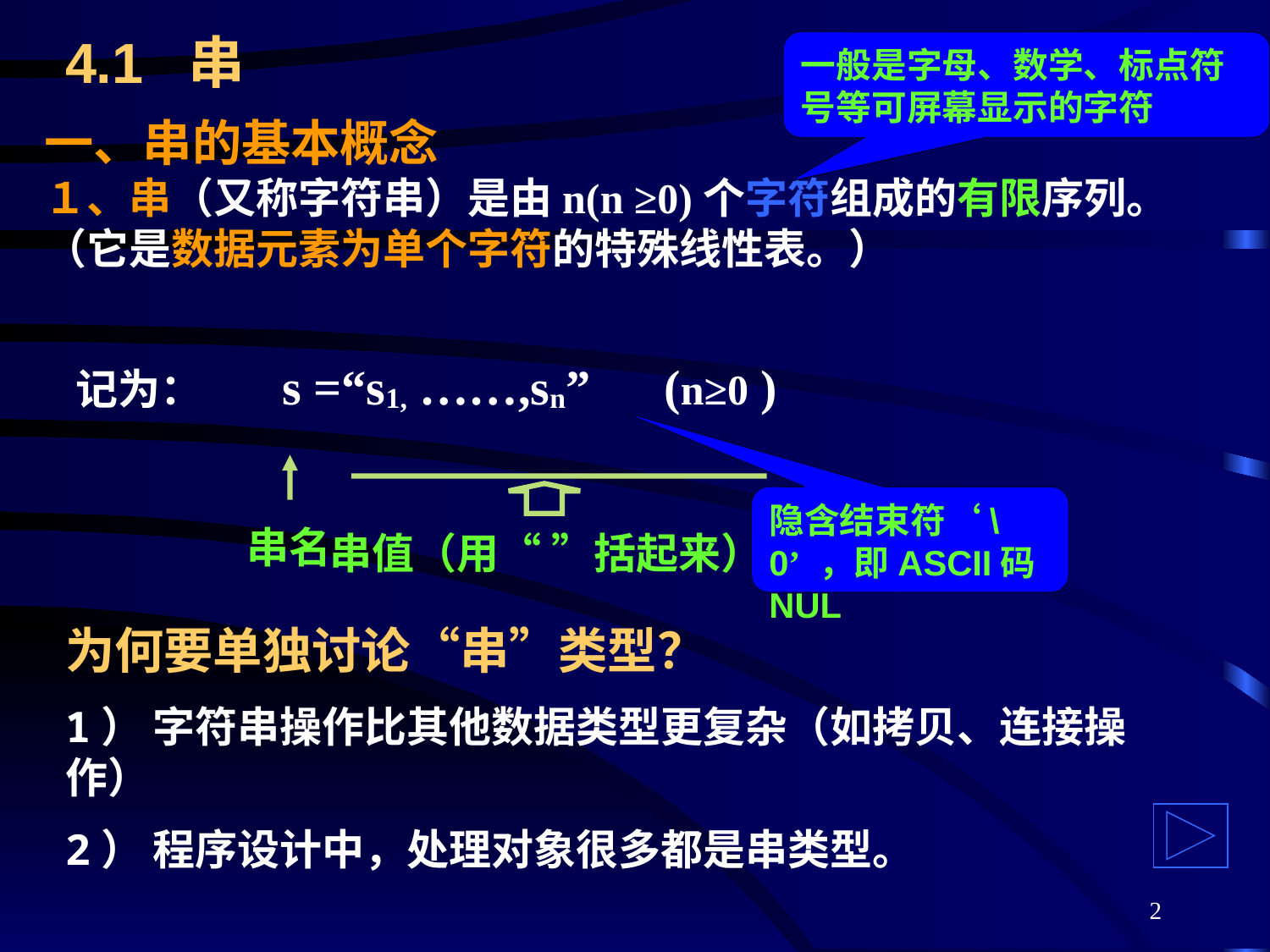

4.1  串
一般是字母、数学、标点符号等可屏幕显示的字符
一、串的基本概念
１、串（又称字符串）是由n(n ≥0)个字符组成的有限序列。（它是数据元素为单个字符的特殊线性表。）

记为：      s =“s1, ……,sn”      (n≥0 )

 串名

串值（用“ ”括起来）
隐含结束符‘\0’ ，即ASCII码NUL
为何要单独讨论“串”类型？
1） 字符串操作比其他数据类型更复杂（如拷贝、连接操作）
2） 程序设计中，处理对象很多都是串类型。

2